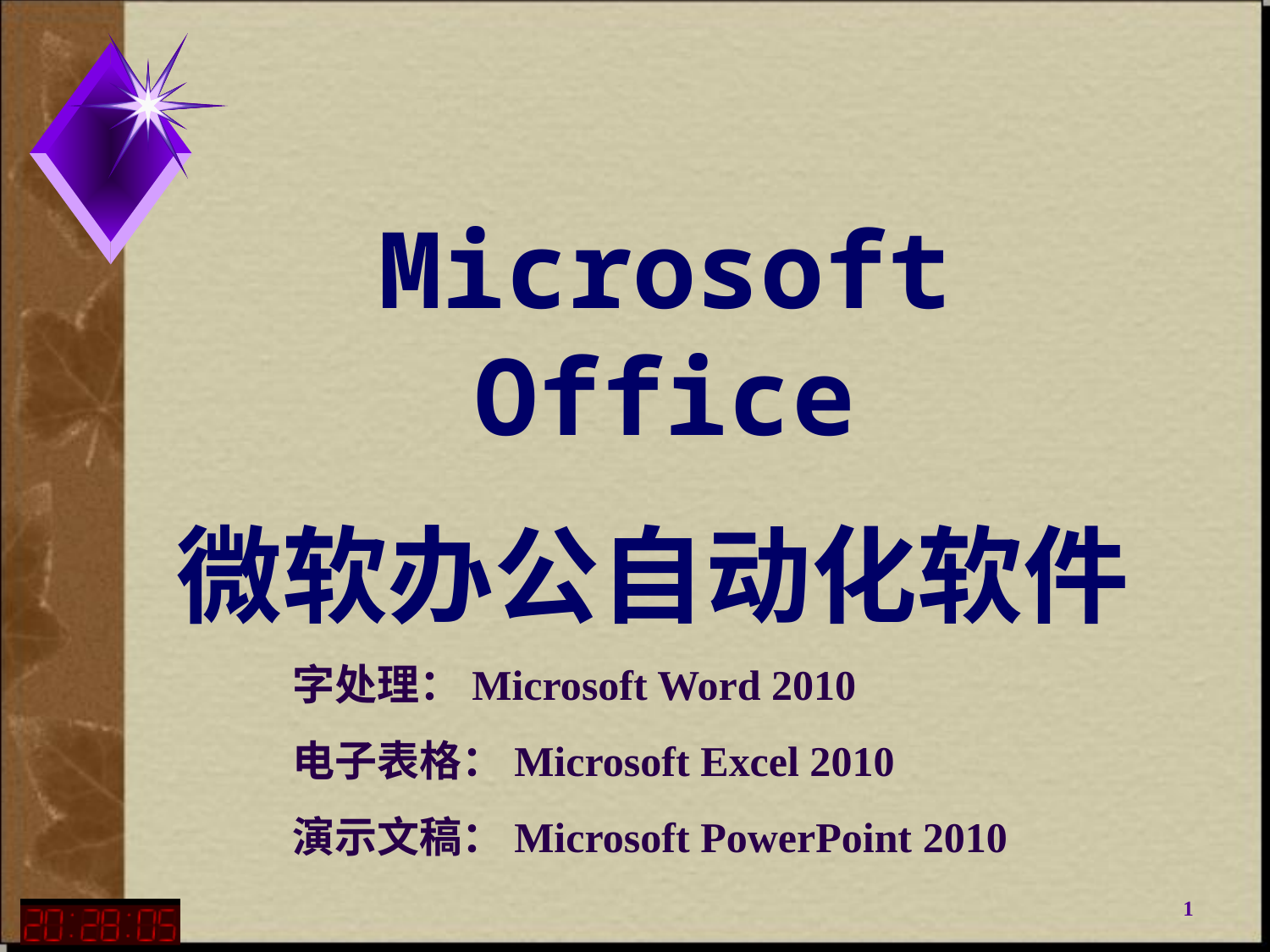

Microsoft Office
微软办公自动化软件
字处理：Microsoft Word 2010
电子表格：Microsoft Excel 2010
演示文稿：Microsoft PowerPoint 2010
1